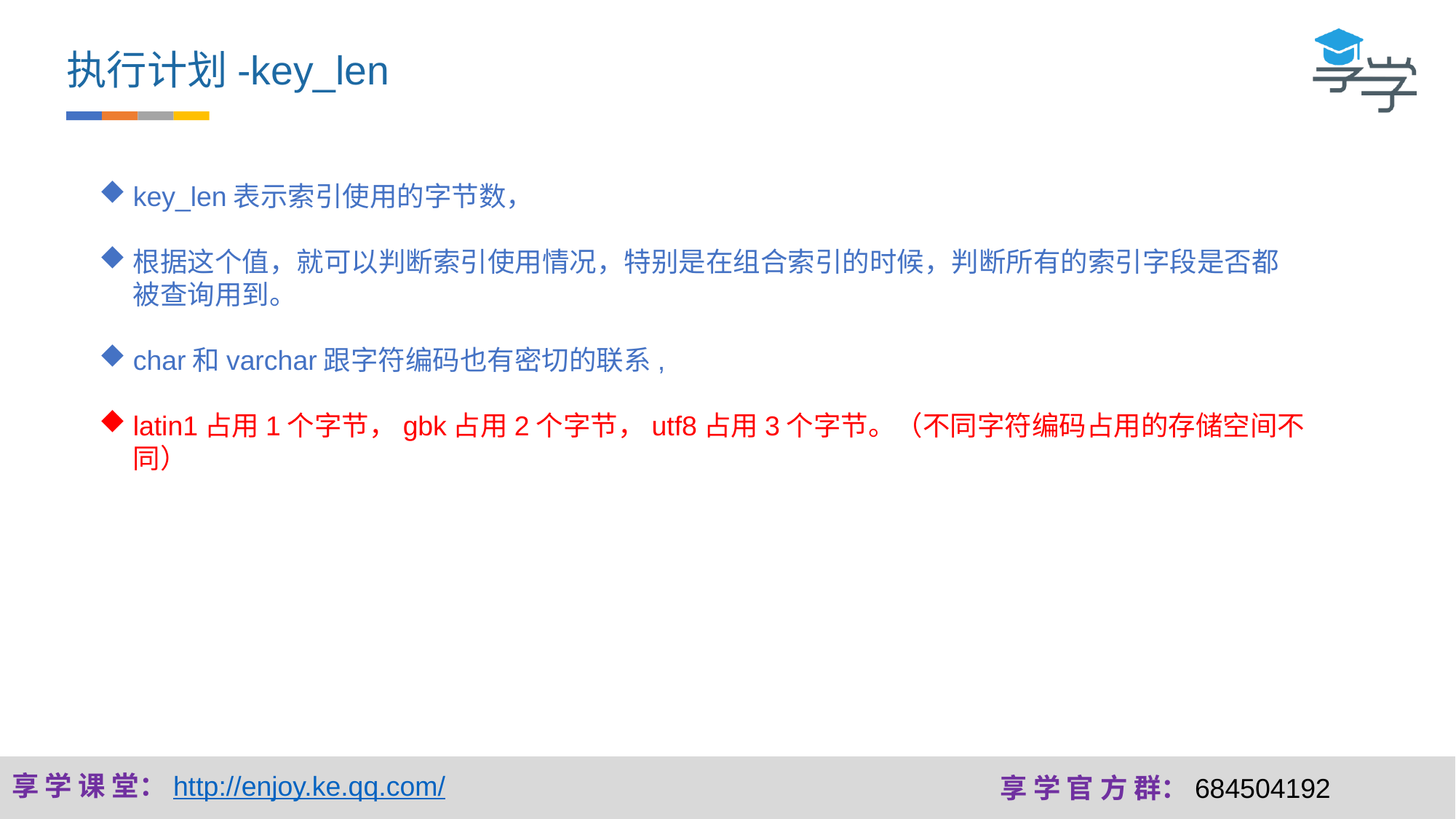

执行计划-key_len

key_len表示索引使用的字节数，

根据这个值，就可以判断索引使用情况，特别是在组合索引的时候，判断所有的索引字段是否都被查询用到。

char和varchar跟字符编码也有密切的联系,

latin1占用1个字节，gbk占用2个字节，utf8占用3个字节。（不同字符编码占用的存储空间不同）